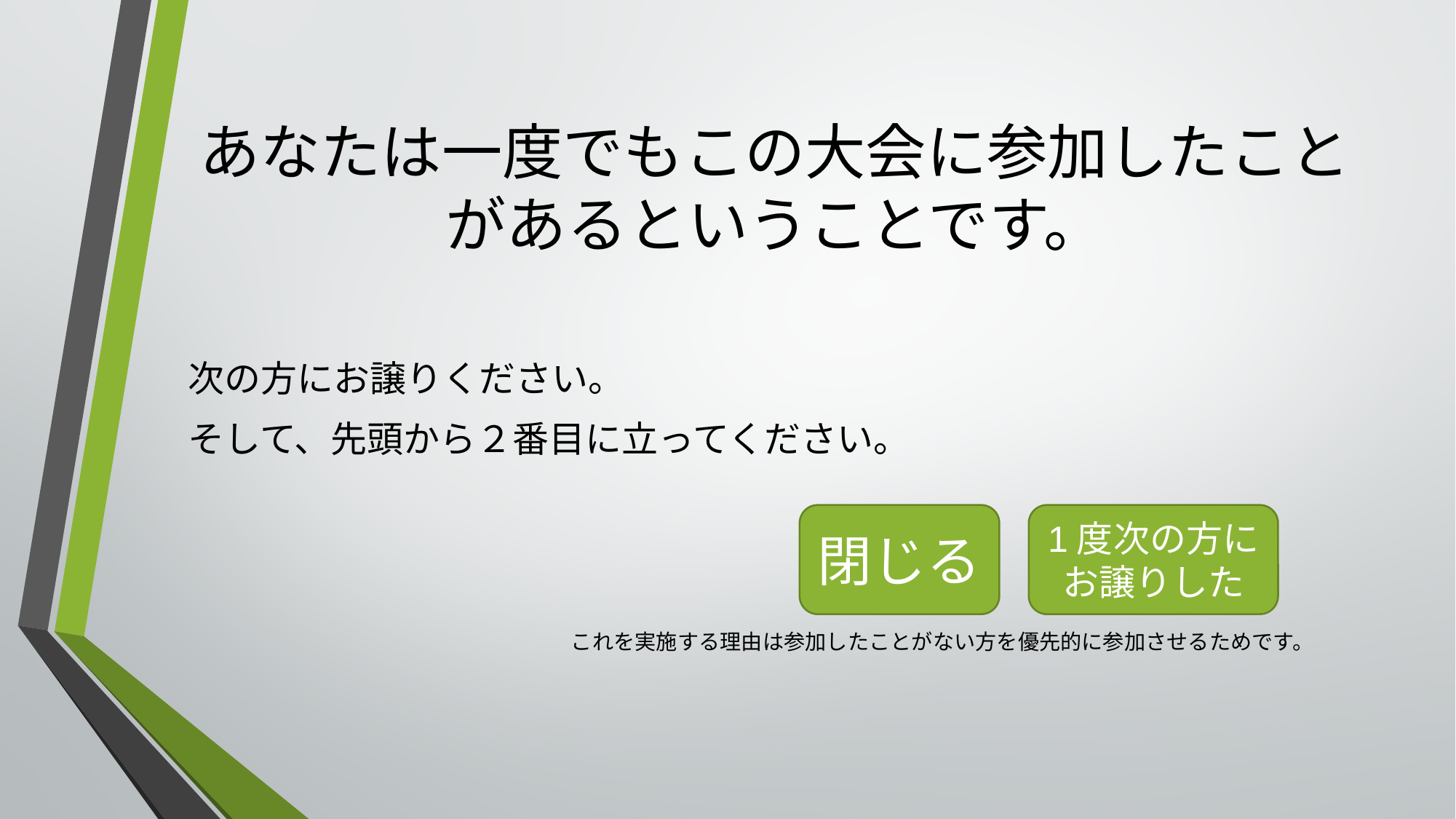

# あなたは一度でもこの大会に参加したことがあるということです。
次の方にお譲りください。
そして、先頭から２番目に立ってください。

　　　　　　　　　　　　　　　　　　これを実施する理由は参加したことがない方を優先的に参加させるためです。
閉じる
1度次の方にお譲りした